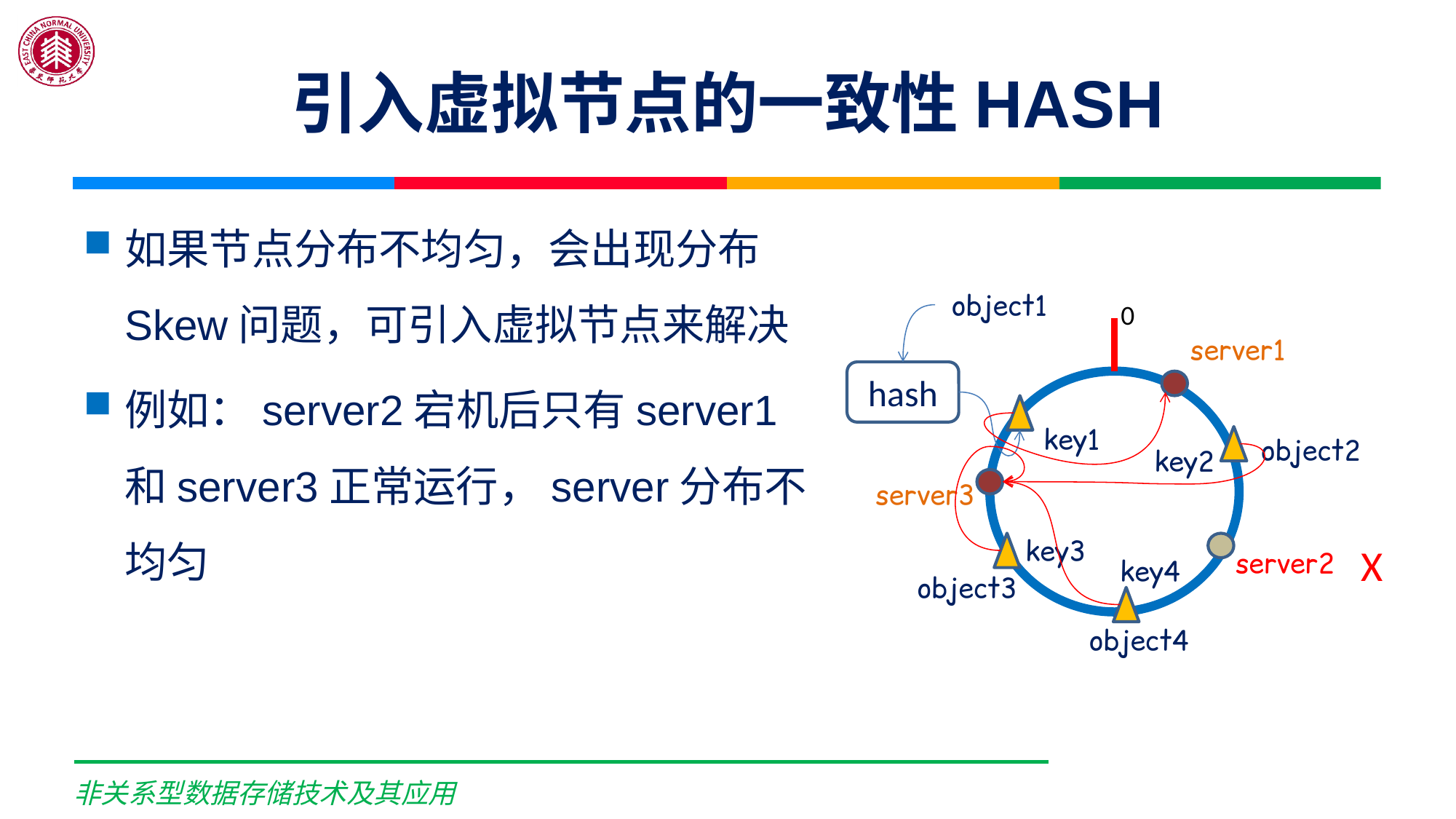

# 引入虚拟节点的一致性HASH
如果节点分布不均匀，会出现分布Skew问题，可引入虚拟节点来解决
例如：server2宕机后只有server1和server3正常运行，server分布不均匀

object1
0
server1
hash

key1

object2
key2

server3
key3

X
server2
key4
object3

object4